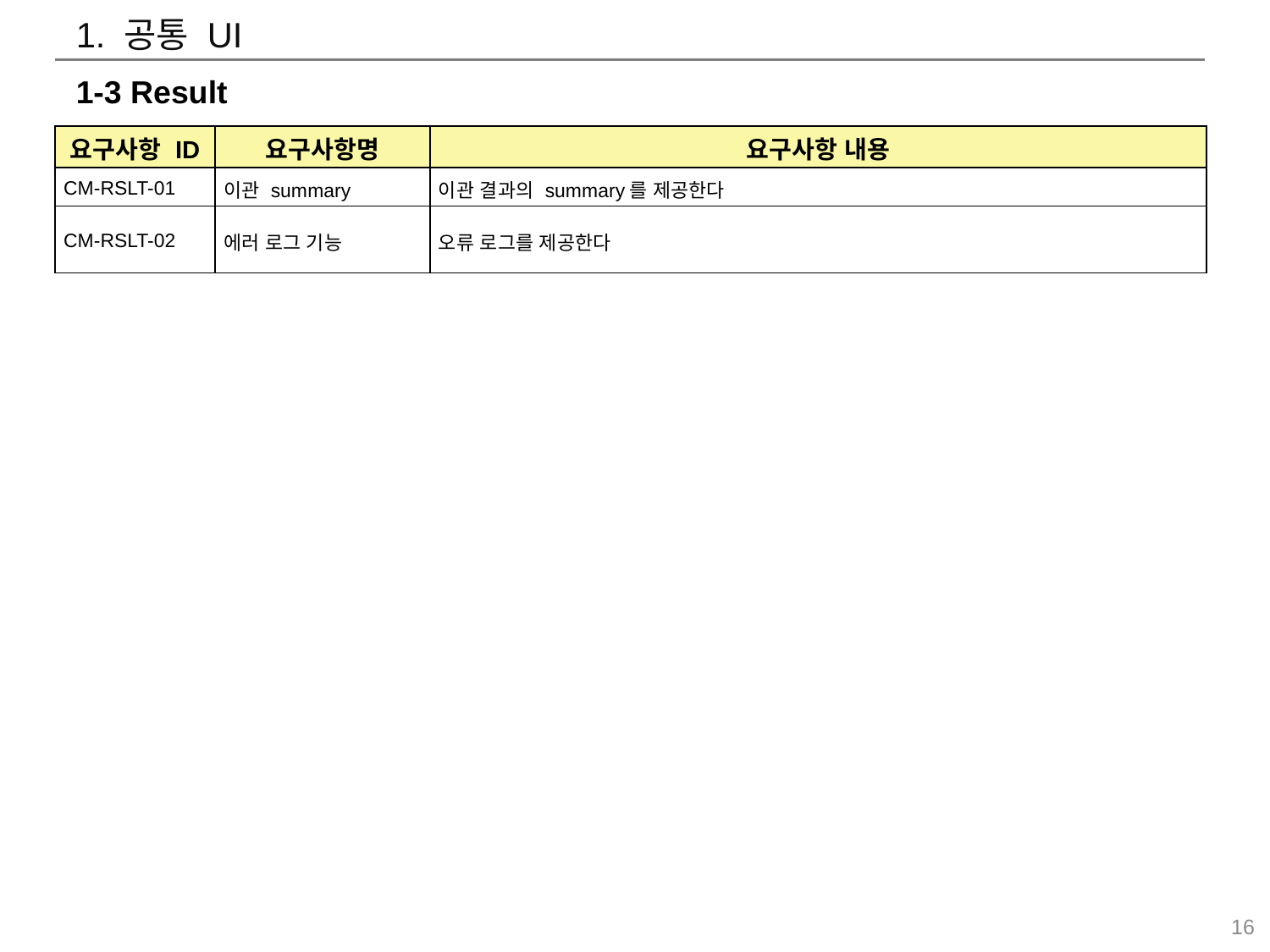

# 1. 공통 UI
1-3 Result
| 요구사항 ID | 요구사항명 | 요구사항 내용 |
| --- | --- | --- |
| CM-RSLT-01 | 이관 summary | 이관 결과의 summary를 제공한다 |
| CM-RSLT-02 | 에러 로그 기능 | 오류 로그를 제공한다 |
16